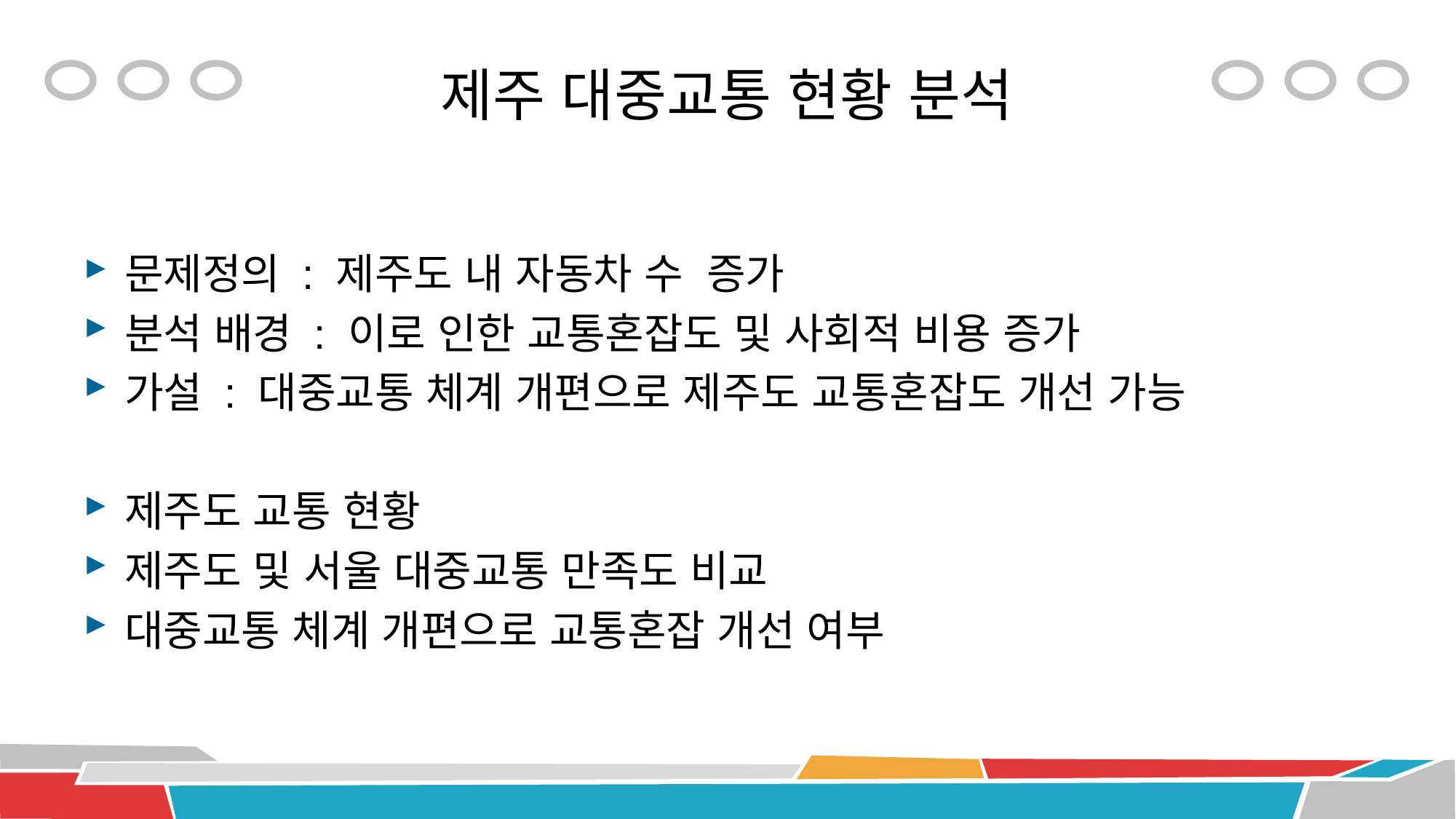

# 제주 대중교통 현황 분석

문제정의 : 제주도 내 자동차 수  증가
분석 배경 : 이로 인한 교통혼잡도 및 사회적 비용 증가
가설 : 대중교통 체계 개편으로 제주도 교통혼잡도 개선 가능

제주도 교통 현황
제주도 및 서울 대중교통 만족도 비교
대중교통 체계 개편으로 교통혼잡 개선 여부